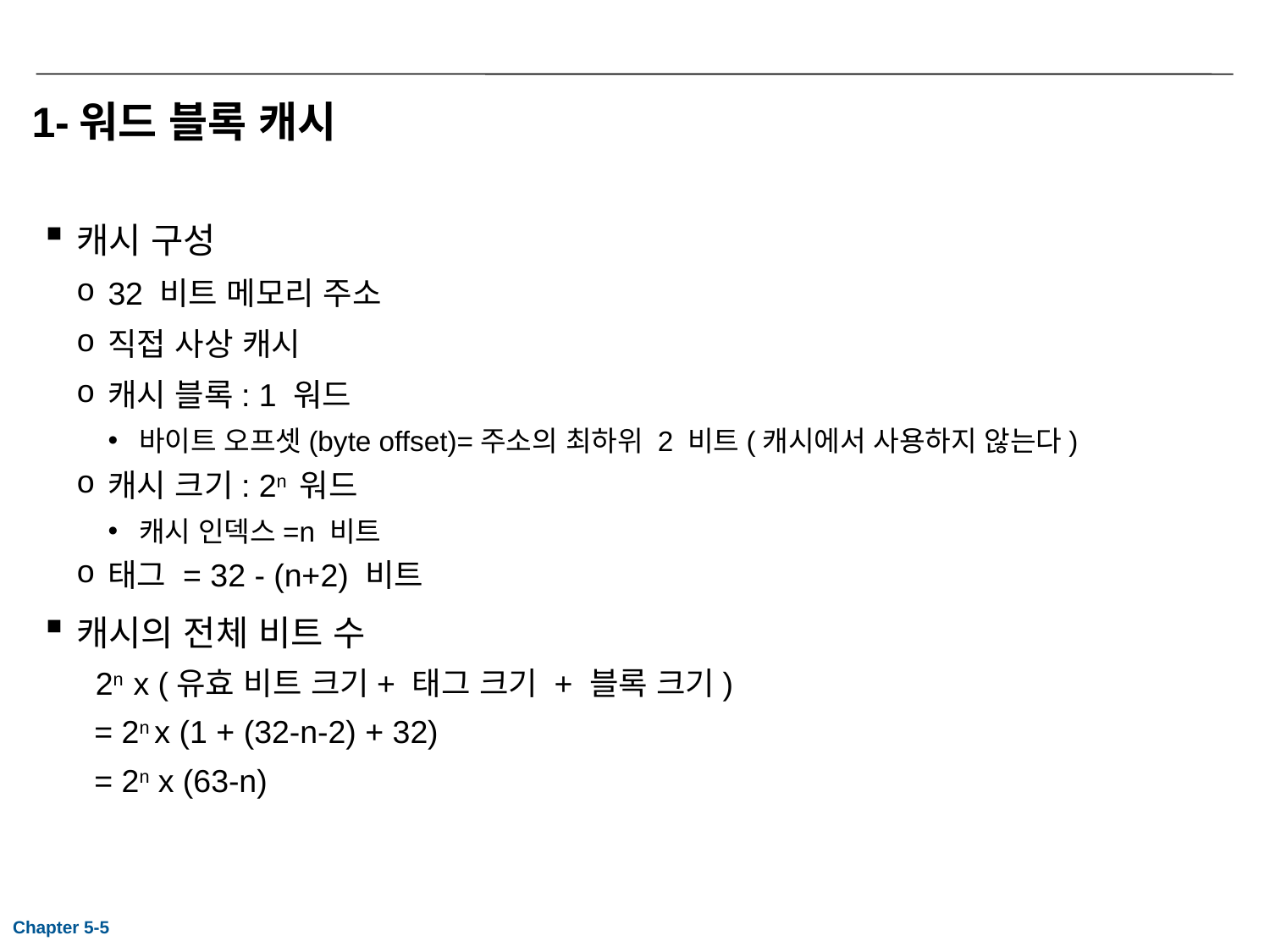

# 1-워드 블록 캐시
캐시 구성
32 비트 메모리 주소
직접 사상 캐시
캐시 블록: 1 워드
바이트 오프셋(byte offset)=주소의 최하위 2 비트(캐시에서 사용하지 않는다)
캐시 크기: 2n 워드
캐시 인덱스=n 비트
태그 = 32 - (n+2) 비트
캐시의 전체 비트 수
2n  x (유효 비트 크기+ 태그 크기 + 블록 크기)
  = 2n x (1 + (32-n-2) + 32)
  = 2n x (63-n)
Chapter 5-5